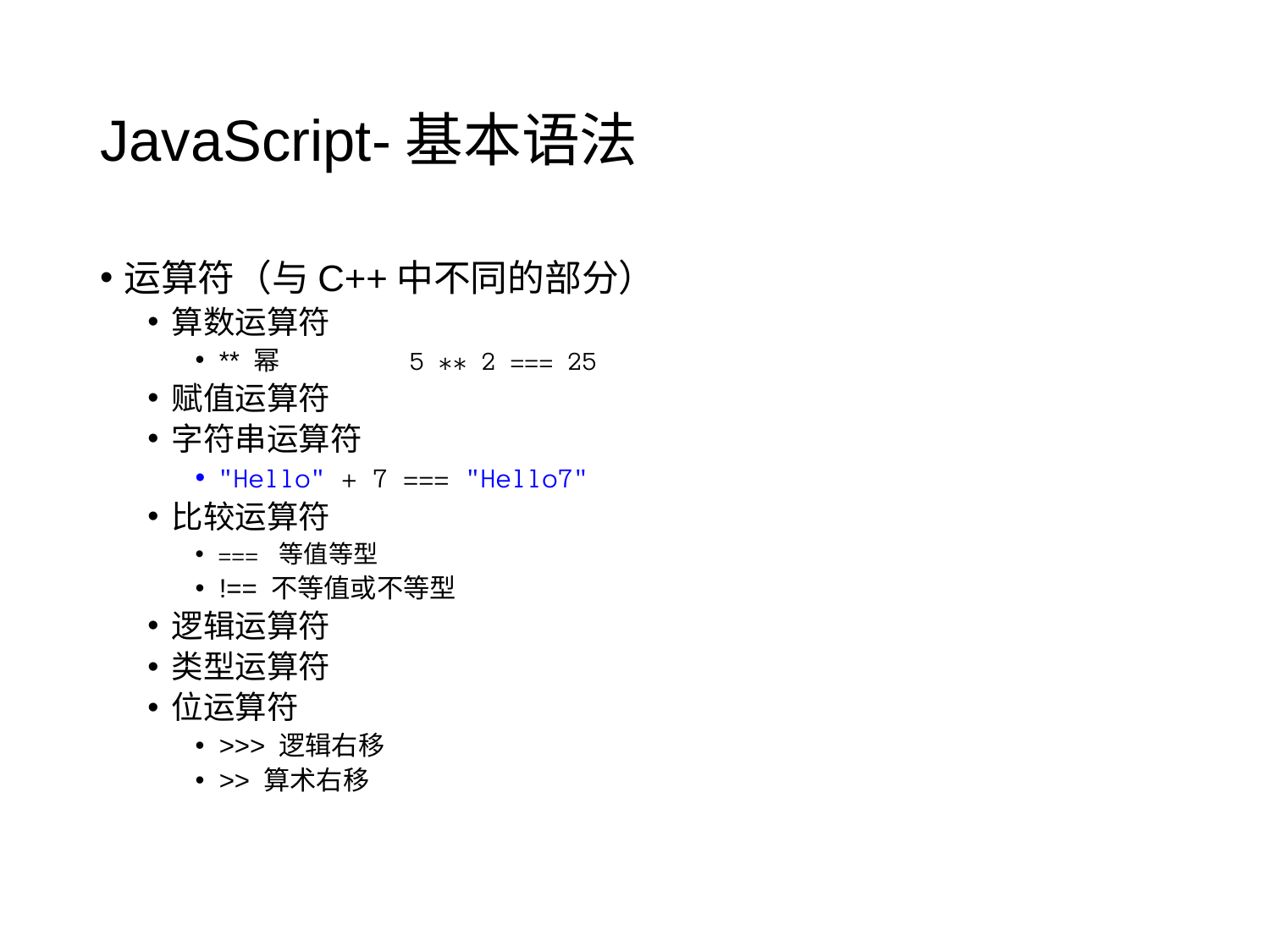

# JavaScript-基本语法
运算符（与C++中不同的部分）
算数运算符
** 幂                     5 ** 2 === 25
赋值运算符
字符串运算符
"Hello" + 7 === "Hello7"
比较运算符
=== 等值等型
!== 不等值或不等型
逻辑运算符
类型运算符
位运算符
>>> 逻辑右移
>> 算术右移